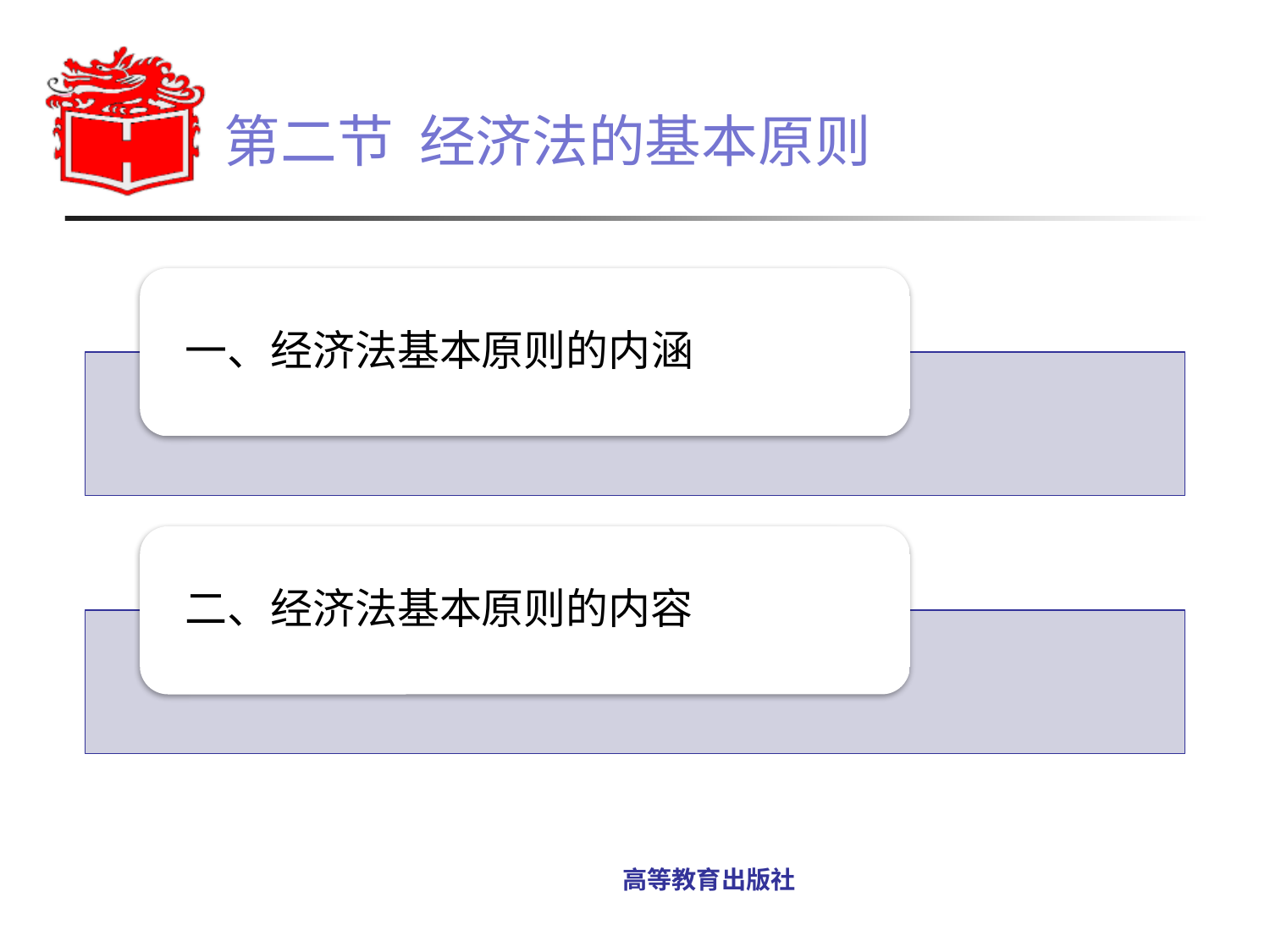

# 第二节  经济法的基本原则
一、经济法基本原则的内涵
二、经济法基本原则的内容

高等教育出版社